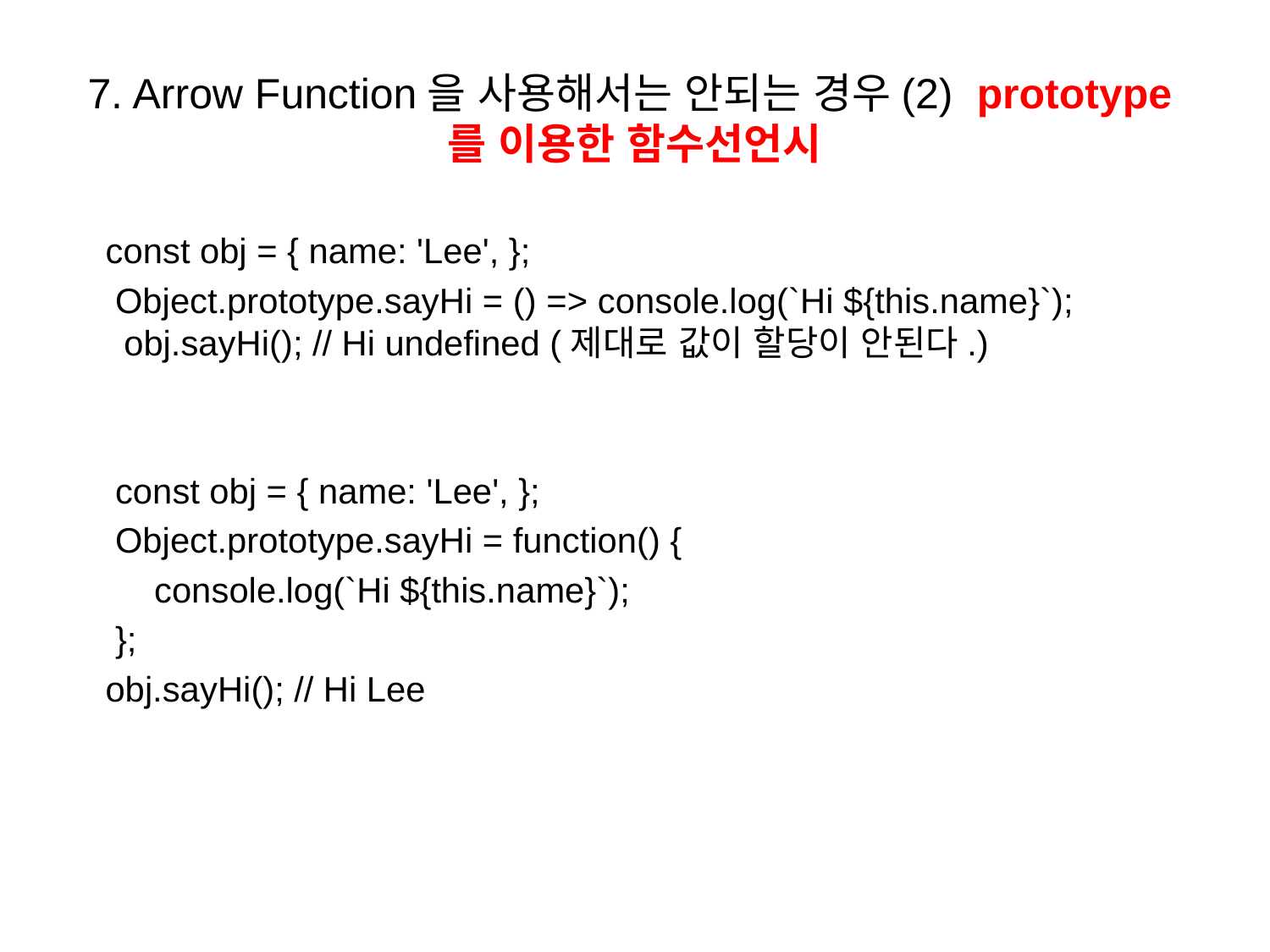

# 7. Arrow Function을 사용해서는 안되는 경우(2)  prototype를 이용한 함수선언시
   const obj = { name: 'Lee', };
    Object.prototype.sayHi = () => console.log(`Hi ${this.name}`); obj.sayHi(); // Hi undefined (제대로 값이 할당이 안된다.)

    const obj = { name: 'Lee', };
    Object.prototype.sayHi = function() {
        console.log(`Hi ${this.name}`);
    };
   obj.sayHi(); // Hi Lee